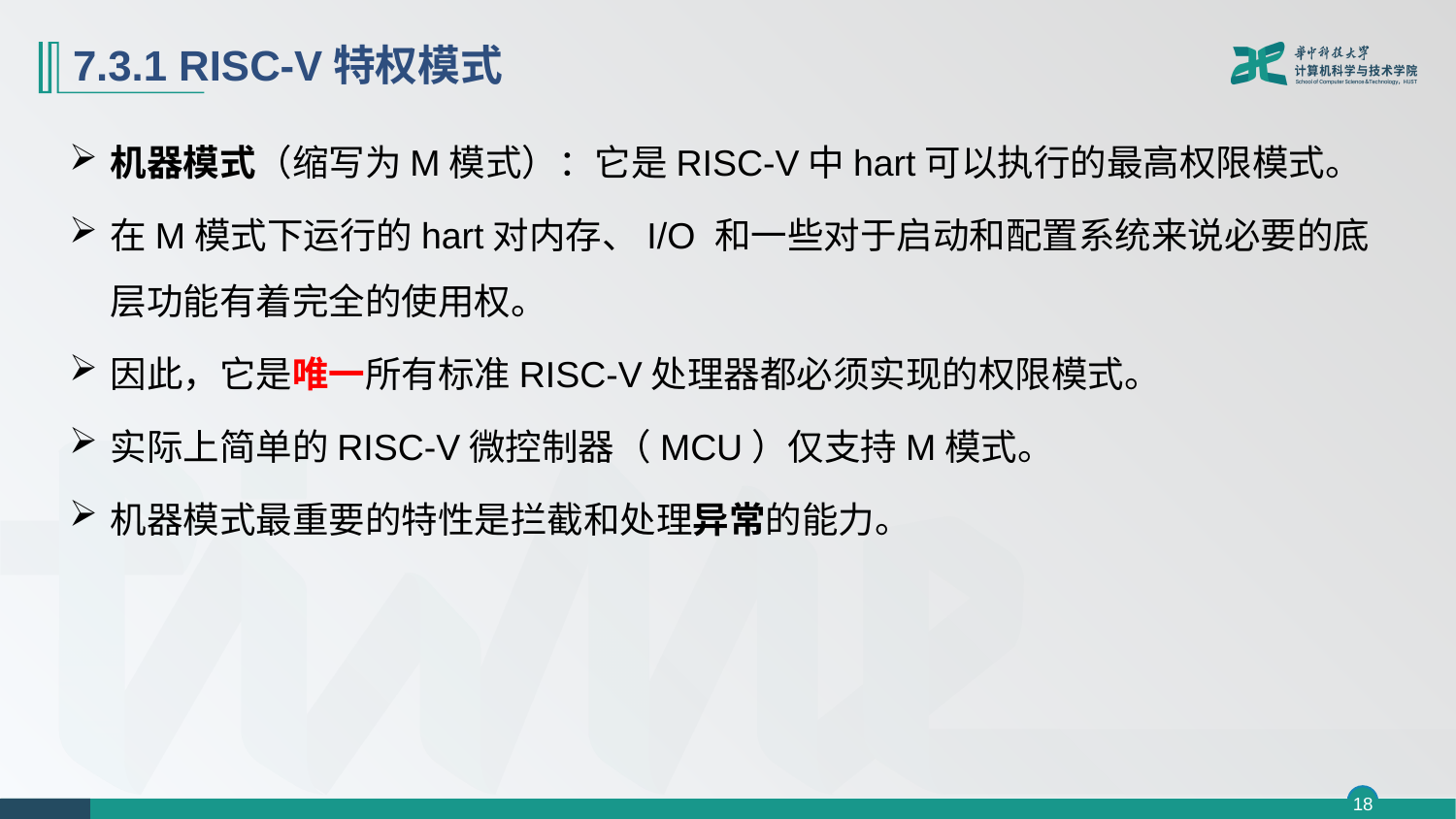

# 7.3.1 RISC-V特权模式
机器模式（缩写为M模式）：它是RISC-V中hart可以执行的最高权限模式。
在M模式下运行的hart对内存、I/O 和一些对于启动和配置系统来说必要的底层功能有着完全的使用权。
因此，它是唯一所有标准RISC-V处理器都必须实现的权限模式。
实际上简单的RISC-V微控制器（MCU）仅支持M模式。
机器模式最重要的特性是拦截和处理异常的能力。